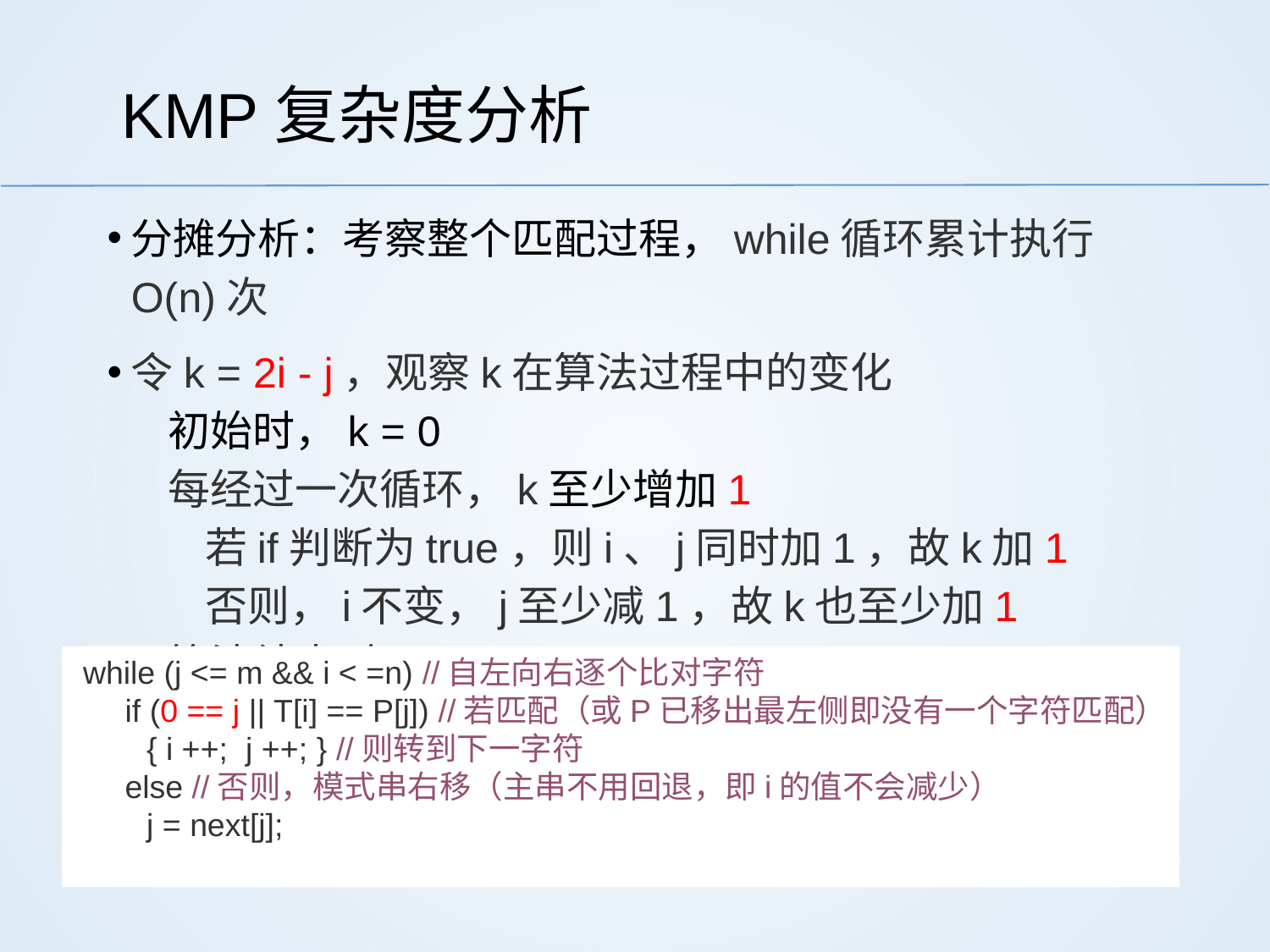

# KMP复杂度分析
分摊分析：考察整个匹配过程，while循环累计执行O(n)次
令k = 2i - j，观察k在算法过程中的变化
	初始时，k = 0
	每经过一次循环，k至少增加1
		若if判断为true，则i、j同时加1，故k加1
		否则，i不变，j至少减1，故k也至少加1
	算法结束时，k = 2i - j ≤ 2(n-1) - (-1) = 2n-1
同理，建立next[]也只需O(m)时间
空间：O(n+m)
 while (j <= m && i < =n) //自左向右逐个比对字符
      if (0 == j || T[i] == P[j]) //若匹配（或P已移出最左侧即没有一个字符匹配）
         { i ++;  j ++; } //则转到下一字符
      else //否则，模式串右移（主串不用回退，即i的值不会减少）
         j = next[j];